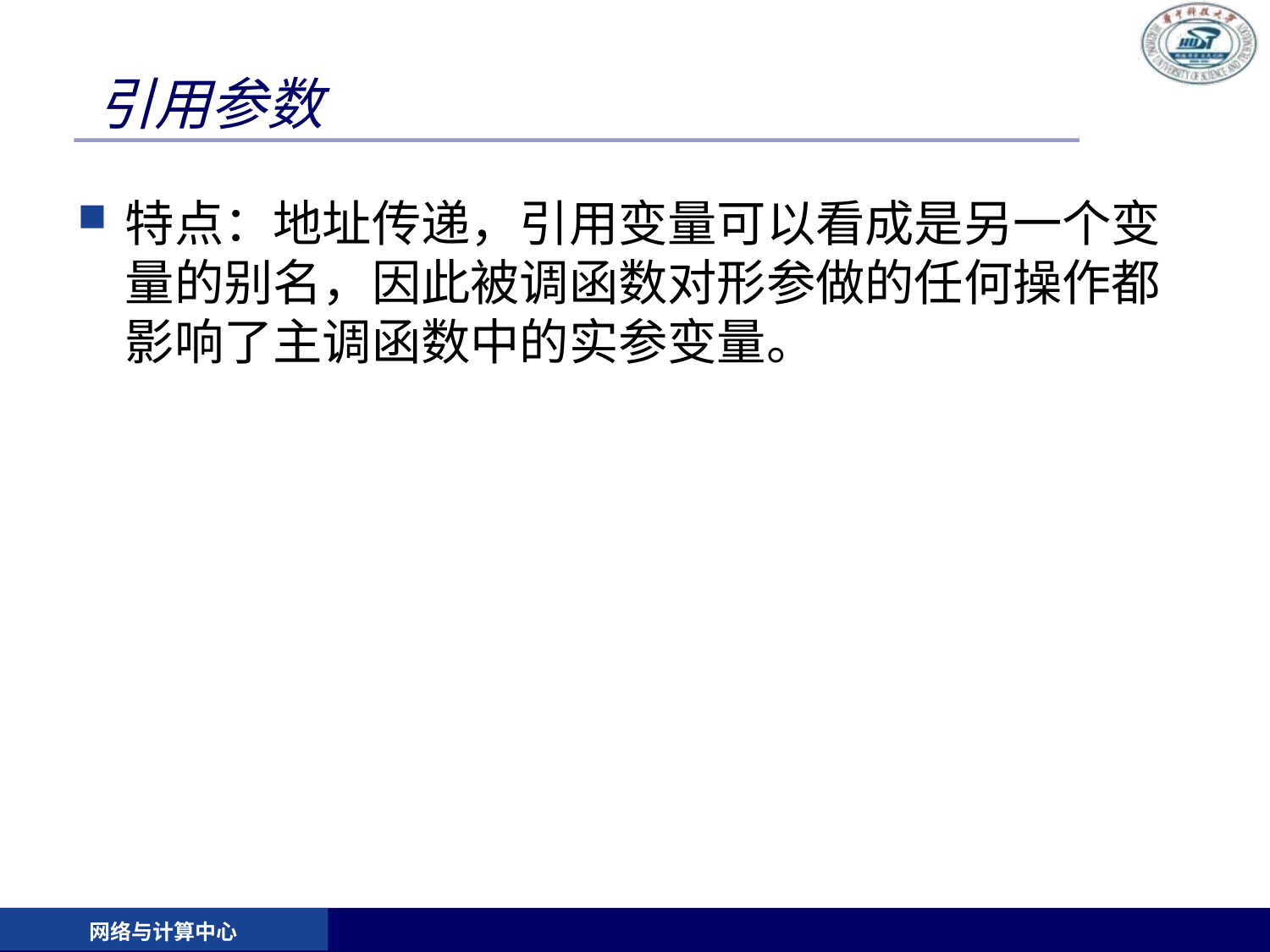

# 引用参数
特点：地址传递，引用变量可以看成是另一个变量的别名，因此被调函数对形参做的任何操作都影响了主调函数中的实参变量。
网络与计算中心